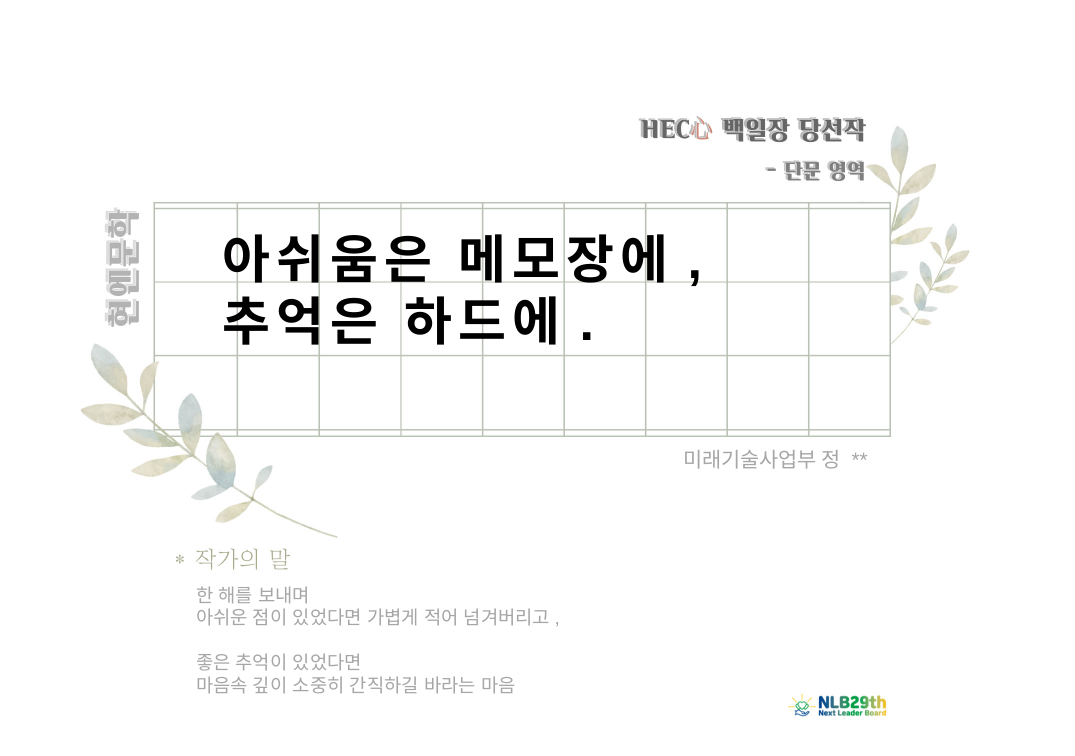

아쉬움은 메모장에, 추억은 하드에.

미래기술사업부 정 **
한 해를 보내며
아쉬운 점이 있었다면 가볍게 적어 넘겨버리고,

좋은 추억이 있었다면
마음속 깊이 소중히 간직하길 바라는 마음